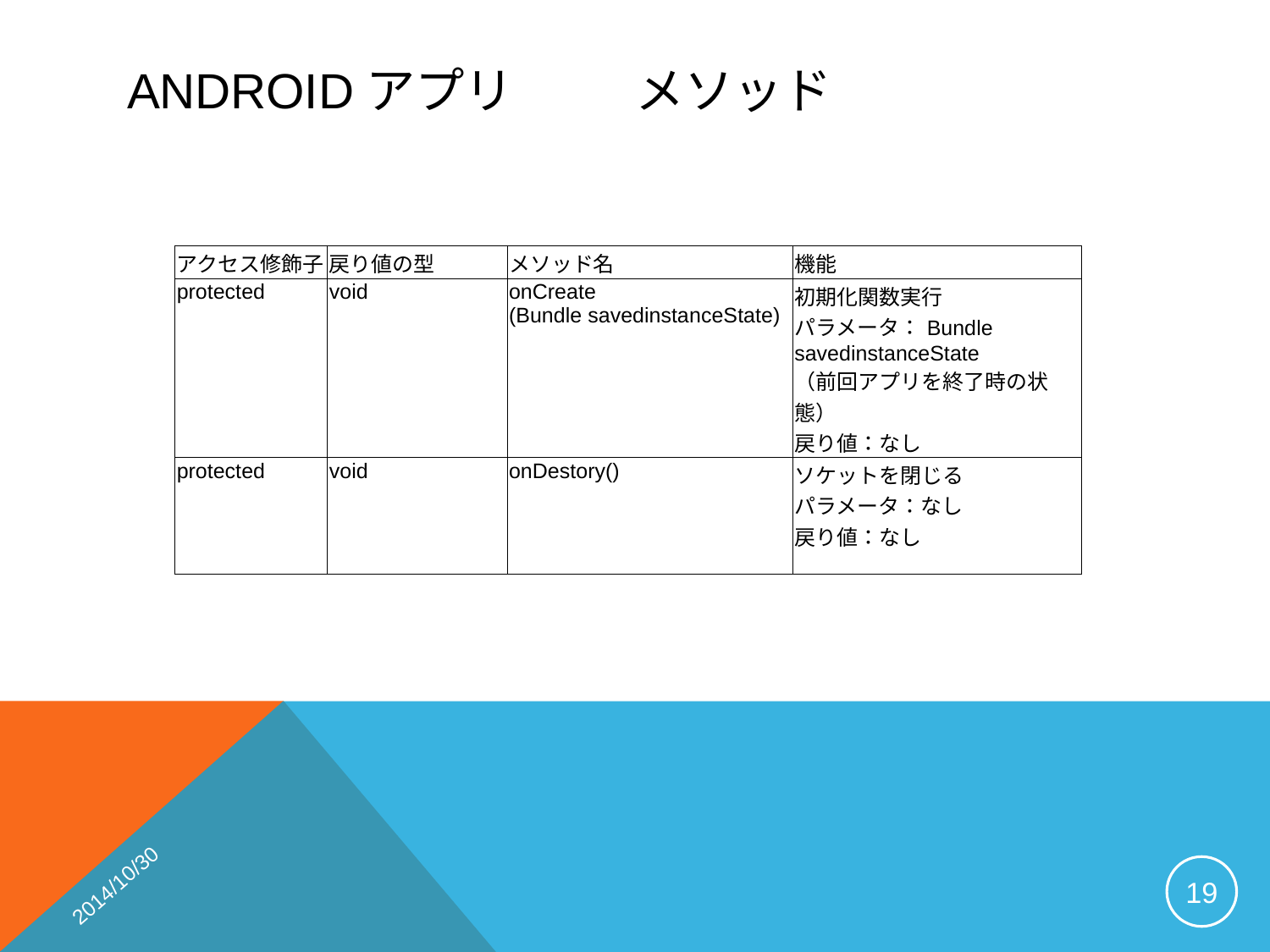

# Androidアプリ	メソッド
| アクセス修飾子 | 戻り値の型 | メソッド名 | 機能 |
| --- | --- | --- | --- |
| protected | void | onCreate (Bundle savedinstanceState) | 初期化関数実行 パラメータ：Bundle savedinstanceState （前回アプリを終了時の状態） 戻り値：なし |
| protected | void | onDestory() | ソケットを閉じる パラメータ：なし 戻り値：なし |
2014/10/30
19